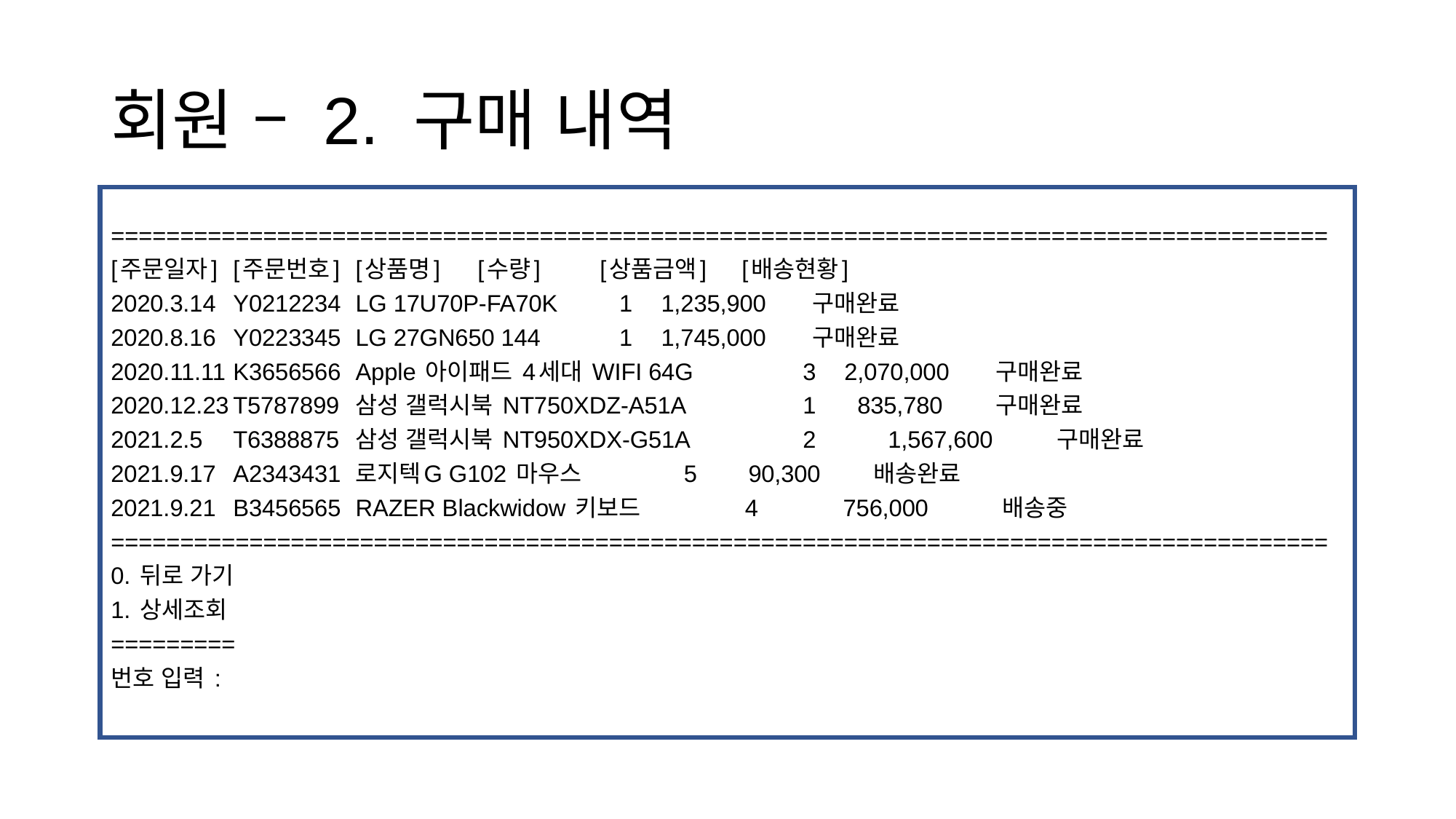

# 회원 – 2. 구매 내역

========================================================================================
[주문일자]		[주문번호]			[상품명]			[수량]	[상품금액]	   [배송현황]
2020.3.14		Y0212234		LG 17U70P-FA70K			   1	1,235,900	    구매완료
2020.8.16		Y0223345		LG 27GN650 144			   1	1,745,000	    구매완료
2020.11.11		K3656566		Apple 아이패드 4세대 WIFI 64G		   3	2,070,000	    구매완료
2020.12.23		T5787899		삼성 갤럭시북 NT750XDZ-A51A		   1	  835,780	    구매완료
2021.2.5		T6388875		삼성 갤럭시북 NT950XDX-G51A	 	   2           1,567,600	    구매완료
2021.9.17		A2343431		로지텍G G102 마우스		  	   5	    90,300	    배송완료
2021.9.21		B3456565		RAZER Blackwidow 키보드	   	   4             756,000	     배송중
========================================================================================
0. 뒤로 가기
1. 상세조회
=========
번호 입력 :